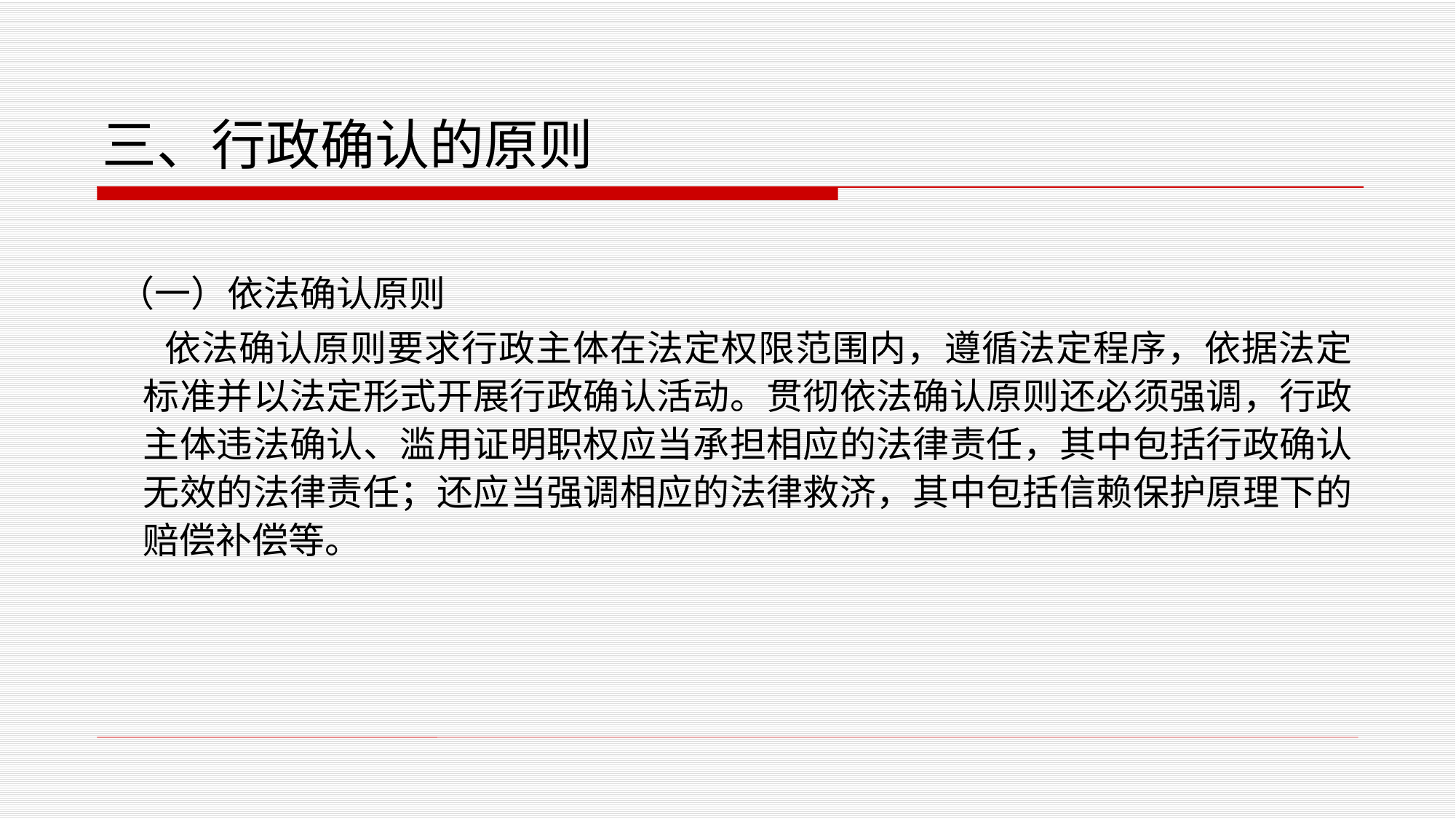

# 三、行政确认的原则

 （一）依法确认原则
      依法确认原则要求行政主体在法定权限范围内，遵循法定程序，依据法定标准并以法定形式开展行政确认活动。贯彻依法确认原则还必须强调，行政主体违法确认、滥用证明职权应当承担相应的法律责任，其中包括行政确认无效的法律责任；还应当强调相应的法律救济，其中包括信赖保护原理下的赔偿补偿等。